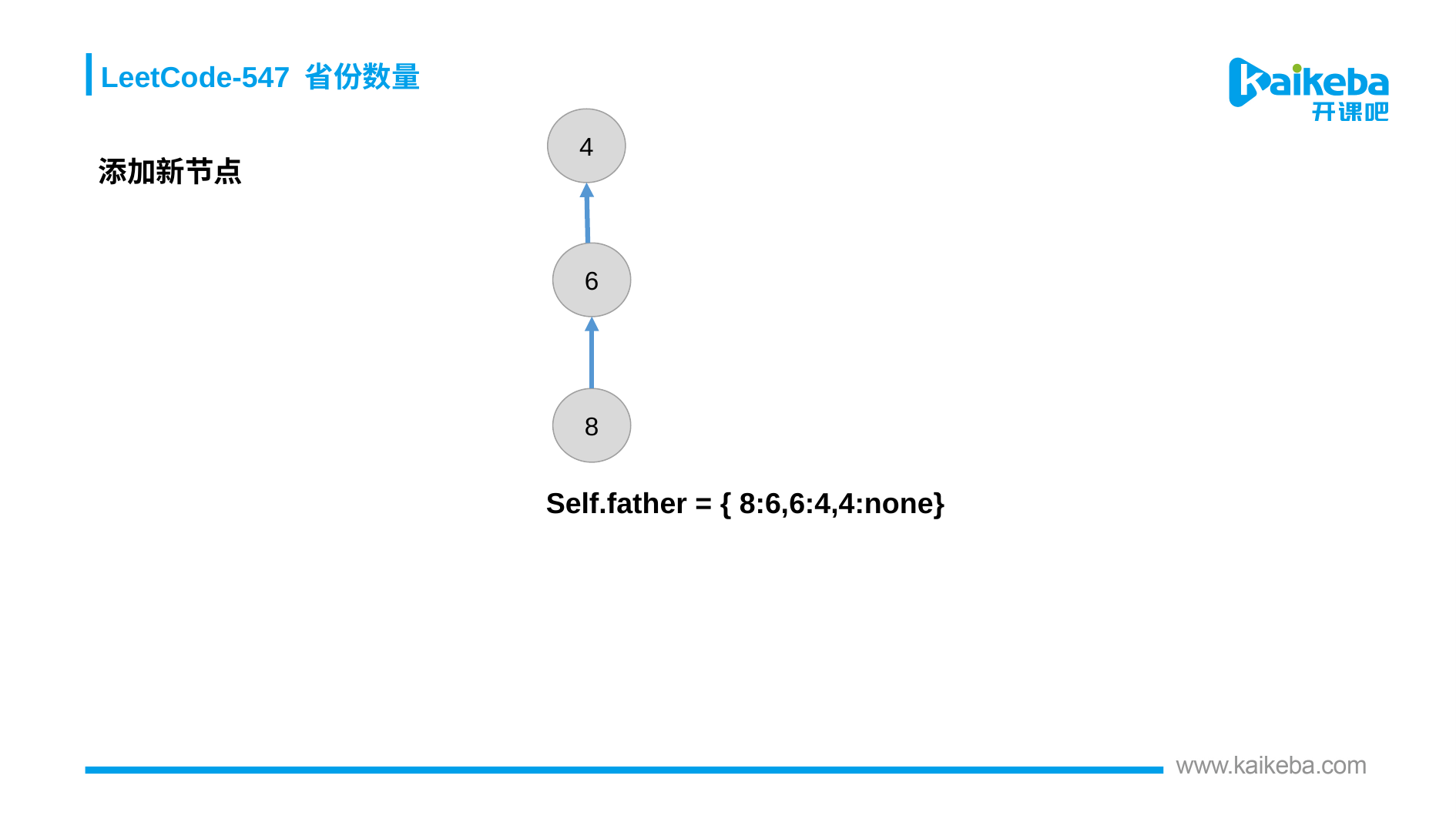

LeetCode-547 省份数量
4
添加新节点
6
8
Self.father = { 8:6,6:4,4:none}